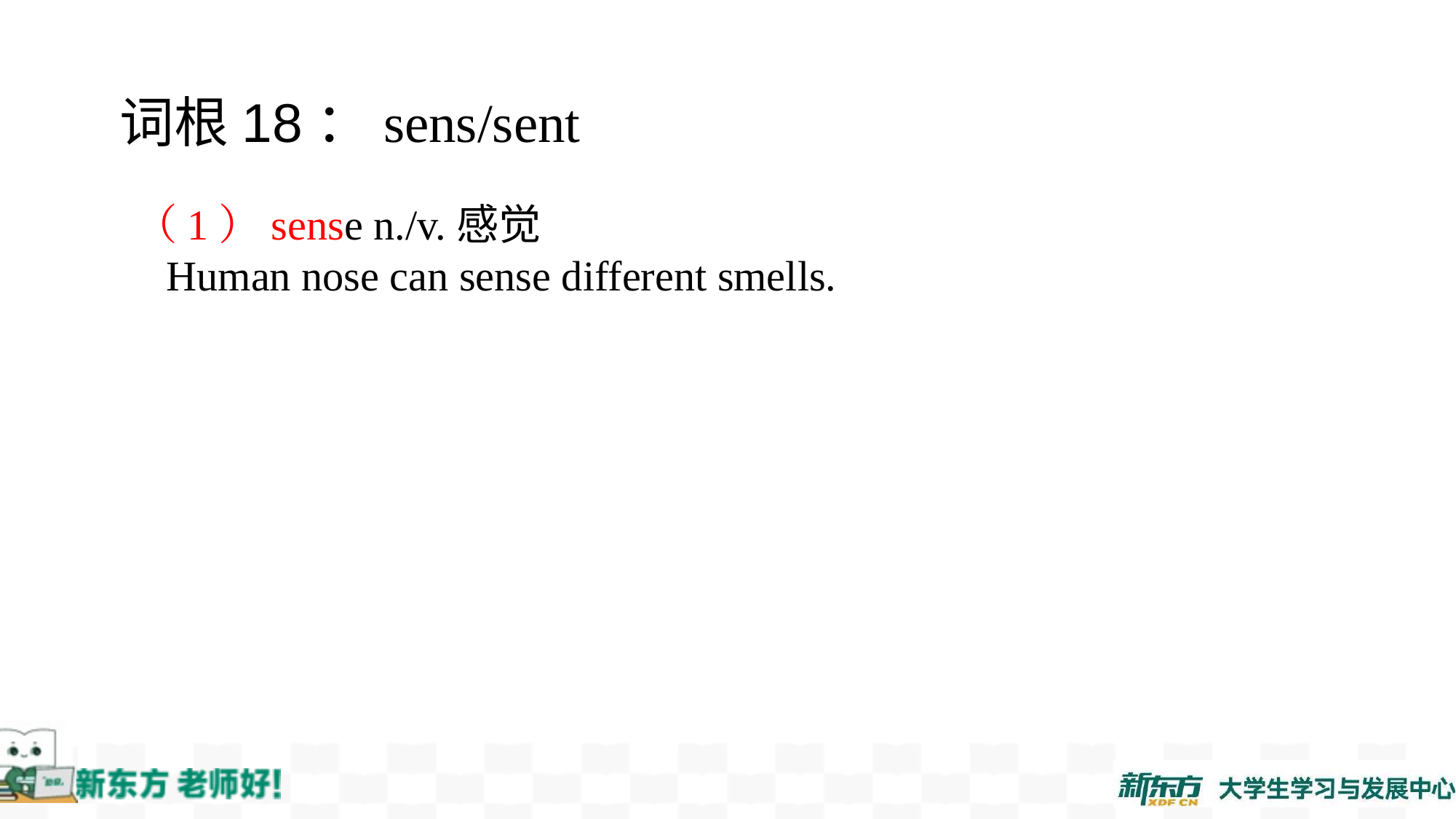

词根18：sens/sent
（1）sense n./v.感觉
   Human nose can sense different smells.